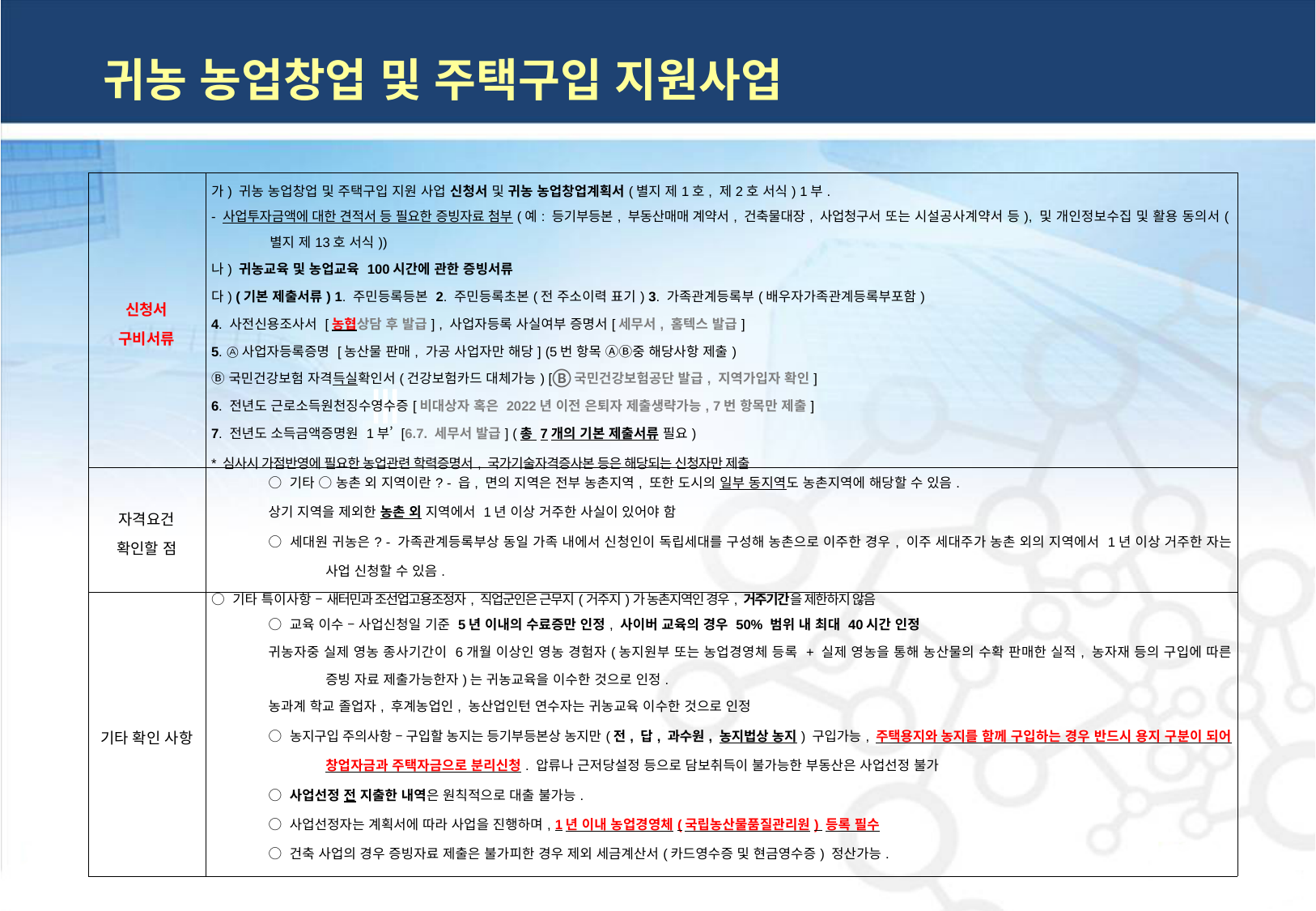

귀농 농업창업 및 주택구입 지원사업

| 신청서 구비서류 | 가) 귀농 농업창업 및 주택구입 지원 사업 신청서 및 귀농 농업창업계획서(별지 제1호, 제2호 서식) 1부. - 사업투자금액에 대한 견적서 등 필요한 증빙자료 첨부(예: 등기부등본, 부동산매매 계약서, 건축물대장, 사업청구서 또는 시설공사계약서 등), 및 개인정보수집 및 활용 동의서(별지 제13호 서식)) 나) 귀농교육 및 농업교육 100시간에 관한 증빙서류 다) (기본 제출서류) 1. 주민등록등본 2. 주민등록초본(전 주소이력 표기) 3. 가족관계등록부(배우자가족관계등록부포함) 4. 사전신용조사서 [농협상담 후 발급] , 사업자등록 사실여부 증명서[세무서, 홈텍스 발급] 5. Ⓐ사업자등록증명 [농산물 판매, 가공 사업자만 해당] (5번 항목 ⒶⒷ중 해당사항 제출) Ⓑ국민건강보험 자격득실확인서(건강보험카드 대체가능) [Ⓑ국민건강보험공단 발급, 지역가입자 확인] 6. 전년도 근로소득원천징수영수증[비대상자 혹은 2022년 이전 은퇴자 제출생략가능, 7번 항목만 제출] 7. 전년도 소득금액증명원 1부’ [6.7. 세무서 발급] (총 7개의 기본 제출서류 필요) \* 심사시 가점반영에 필요한 농업관련 학력증명서, 국가기술자격증사본 등은 해당되는 신청자만 제출 |
| --- | --- |
| 자격요건 확인할 점 | ○ 기타 ○ 농촌 외 지역이란? - 읍, 면의 지역은 전부 농촌지역, 또한 도시의 일부 동지역도 농촌지역에 해당할 수 있음. 상기 지역을 제외한 농촌 외 지역에서 1년 이상 거주한 사실이 있어야 함 ○ 세대원 귀농은? - 가족관계등록부상 동일 가족 내에서 신청인이 독립세대를 구성해 농촌으로 이주한 경우, 이주 세대주가 농촌 외의 지역에서 1년 이상 거주한 자는 사업 신청할 수 있음. ○ 기타 특이사항 – 새터민과 조선업고용조정자, 직업군인은 근무지(거주지)가 농촌지역인 경우, 거주기간을 제한하지 않음 |
| 기타 확인 사항 | ○ 교육 이수 – 사업신청일 기준 5년 이내의 수료증만 인정, 사이버 교육의 경우 50% 범위 내 최대 40시간 인정 귀농자중 실제 영농 종사기간이 6개월 이상인 영농 경험자(농지원부 또는 농업경영체 등록 + 실제 영농을 통해 농산물의 수확 판매한 실적, 농자재 등의 구입에 따른 증빙 자료 제출가능한자)는 귀농교육을 이수한 것으로 인정. 농과계 학교 졸업자, 후계농업인, 농산업인턴 연수자는 귀농교육 이수한 것으로 인정 ○ 농지구입 주의사항 – 구입할 농지는 등기부등본상 농지만(전, 답, 과수원, 농지법상 농지) 구입가능, 주택용지와 농지를 함께 구입하는 경우 반드시 용지 구분이 되어 창업자금과 주택자금으로 분리신청. 압류나 근저당설정 등으로 담보취득이 불가능한 부동산은 사업선정 불가 ○ 사업선정 전 지출한 내역은 원칙적으로 대출 불가능. ○ 사업선정자는 계획서에 따라 사업을 진행하며, 1년 이내 농업경영체(국립농산물품질관리원) 등록 필수 ○ 건축 사업의 경우 증빙자료 제출은 불가피한 경우 제외 세금계산서(카드영수증 및 현금영수증) 정산가능. |
Ⅲ